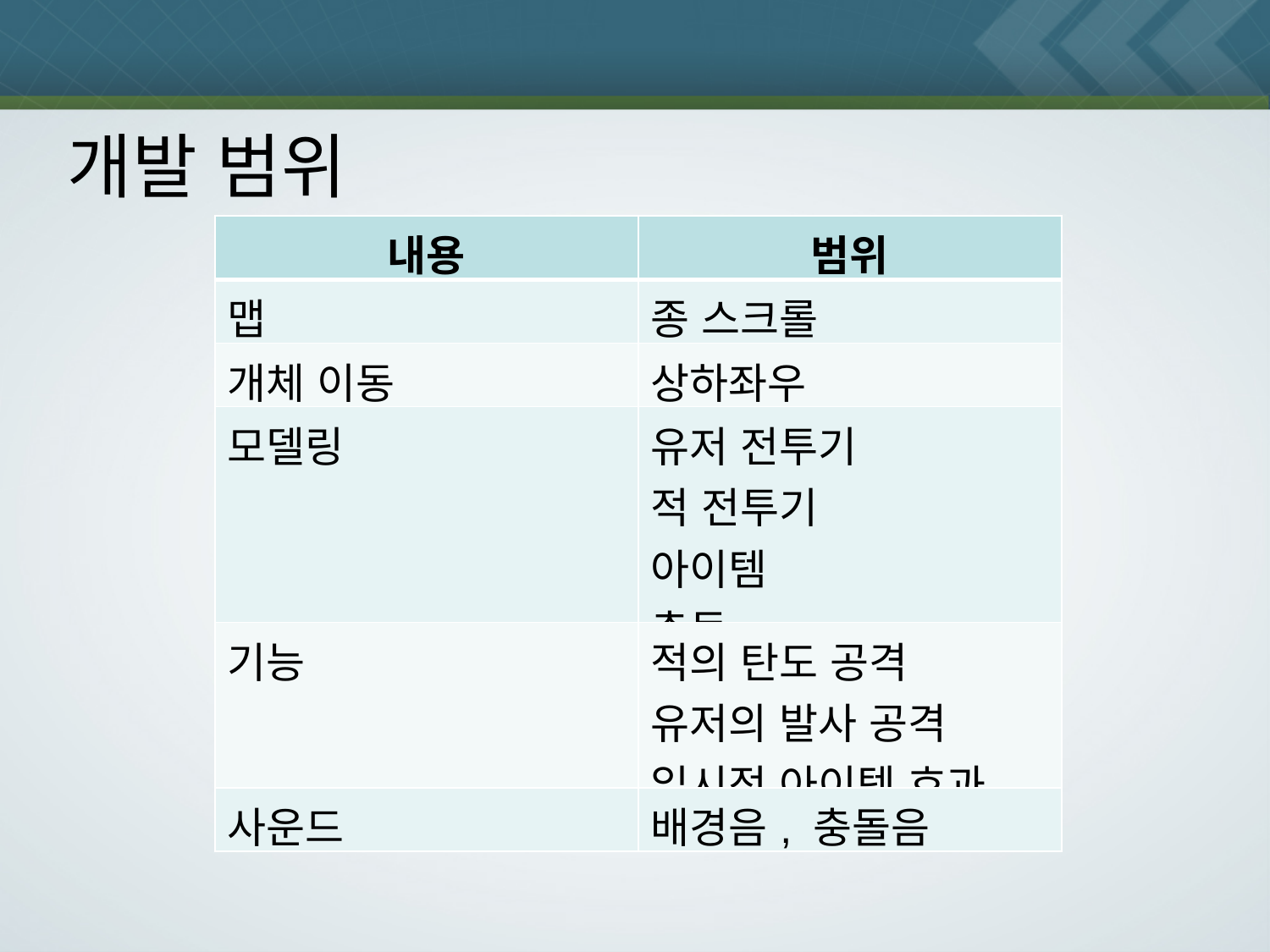

개발 범위
| 내용 | 범위 |
| --- | --- |
| 맵 | 종 스크롤 |
| 개체 이동 | 상하좌우 |
| 모델링 | 유저 전투기 적 전투기 아이템 충돌 |
| 기능 | 적의 탄도 공격 유저의 발사 공격 일시적 아이템 효과 |
| 사운드 | 배경음, 충돌음 |